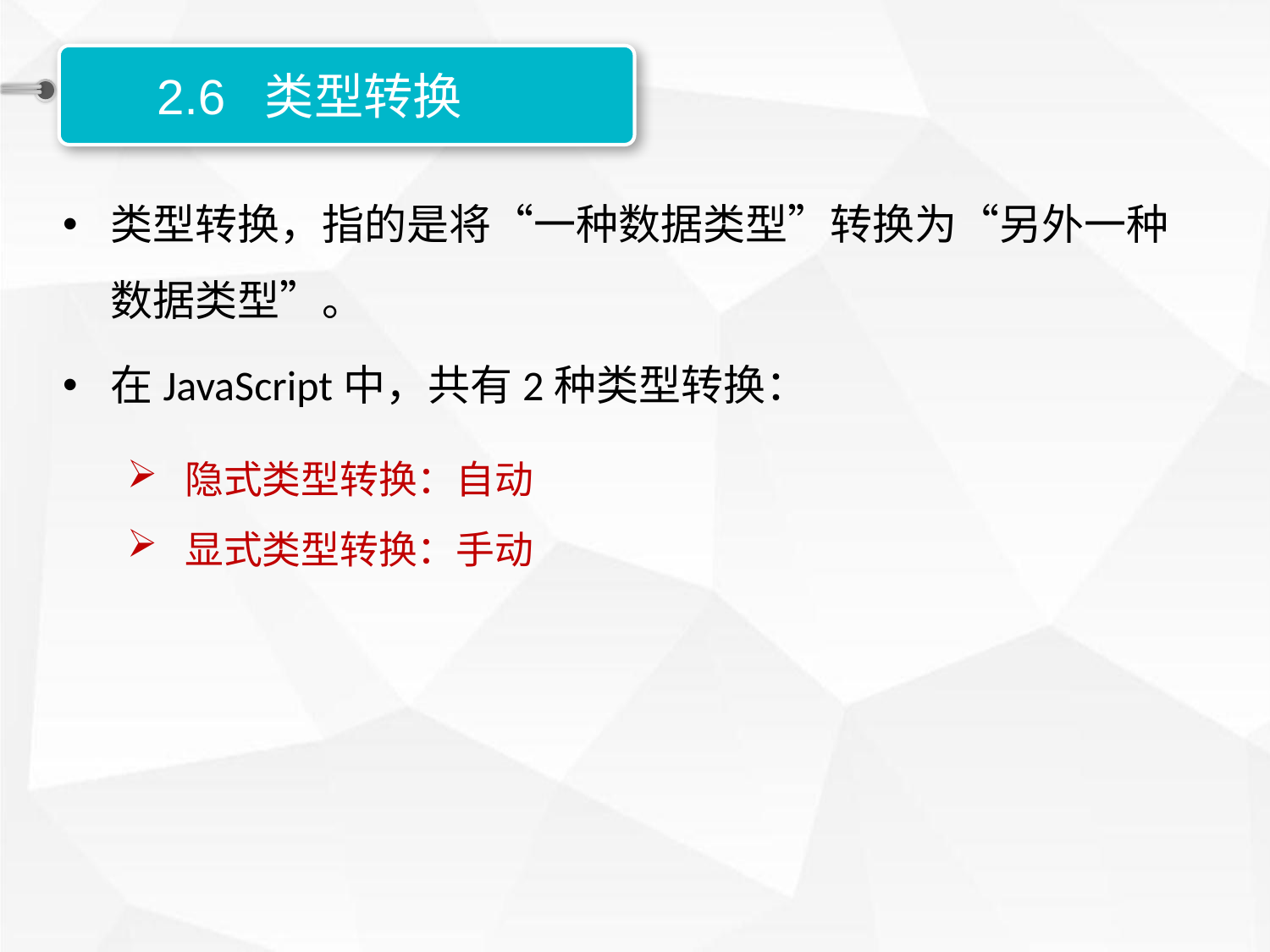

2.6  类型转换

类型转换，指的是将“一种数据类型”转换为“另外一种数据类型”。
在JavaScript中，共有2种类型转换：
 隐式类型转换：自动
 显式类型转换：手动